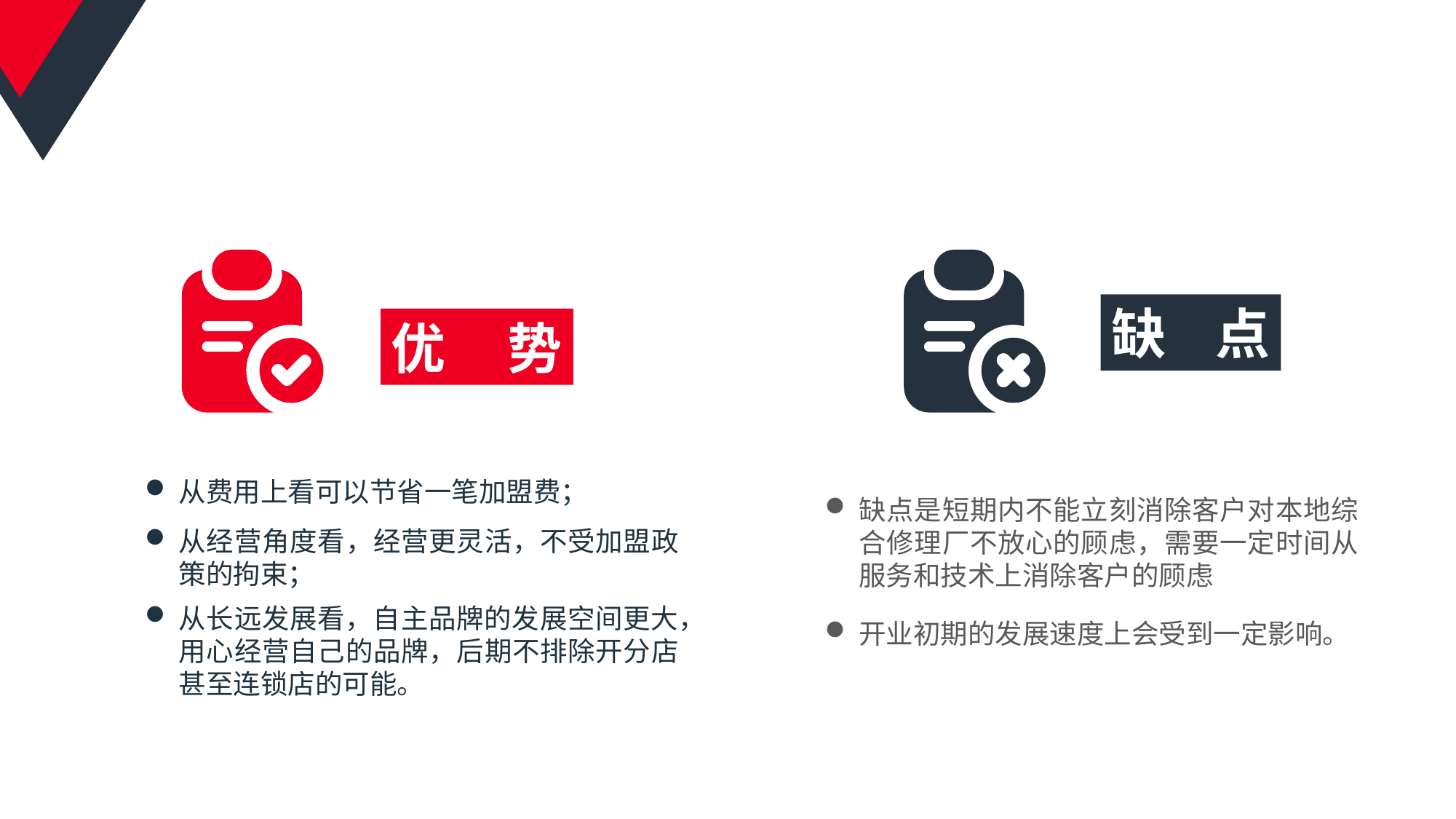

#

缺    点
优     势
从费用上看可以节省一笔加盟费；
缺点是短期内不能立刻消除客户对本地综合修理厂不放心的顾虑，需要一定时间从服务和技术上消除客户的顾虑
从经营角度看，经营更灵活，不受加盟政策的拘束；
从长远发展看，自主品牌的发展空间更大，用心经营自己的品牌，后期不排除开分店甚至连锁店的可能。
开业初期的发展速度上会受到一定影响。